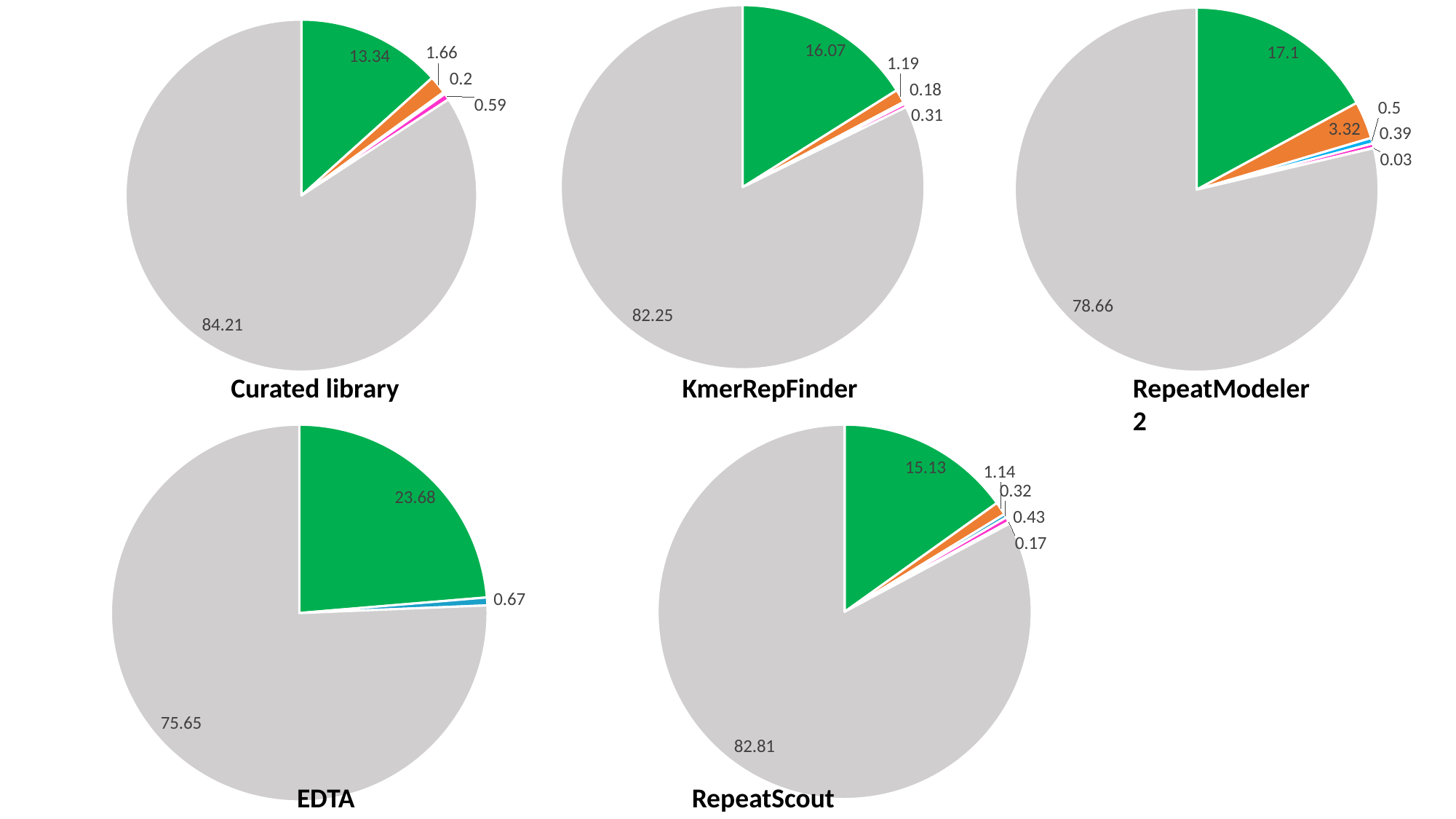

### Chart

| Category |  |
|---|---|
| DNA-TIR | 17.1 |
| DNA-Helitron | 3.32 |
| LTR | 0.5 |
| LINE | 0.39 |
| SINE | 0.03 |
| Non-TE | 78.66 |

### Chart

| Category | 列1 |
|---|---|
| DNA-TIR | 13.34 |
| DNA-Helitron | 1.66 |
| LTR | 0.2 |
| LINE | 0.59 |
| SINE | 0.0 |
| Non-TE | 84.21 |

### Chart

| Category |  |
|---|---|
| DNA-TIR | 16.07 |
| DNA-Helitron | 1.19 |
| LTR | 0.18 |
| LINE | 0.31 |
| SINE | 0.0 |
| Non-TE | 82.25 |
Curated library
KmerRepFinder
RepeatModeler2

### Chart

| Category | 列1 |
|---|---|
| DNA-TIR | 23.68 |
| DNA-Helitron | 0.0 |
| LTR | 0.67 |
| LINE | 0.0 |
| SINE | 0.0 |
| Non-TE | 75.65 |

### Chart

| Category | 列1 |
|---|---|
| DNA-TIR | 15.13 |
| DNA-Helitron | 1.14 |
| LTR | 0.32 |
| LINE | 0.43 |
| SINE | 0.17 |
| Non-TE | 82.81 |
EDTA
RepeatScout